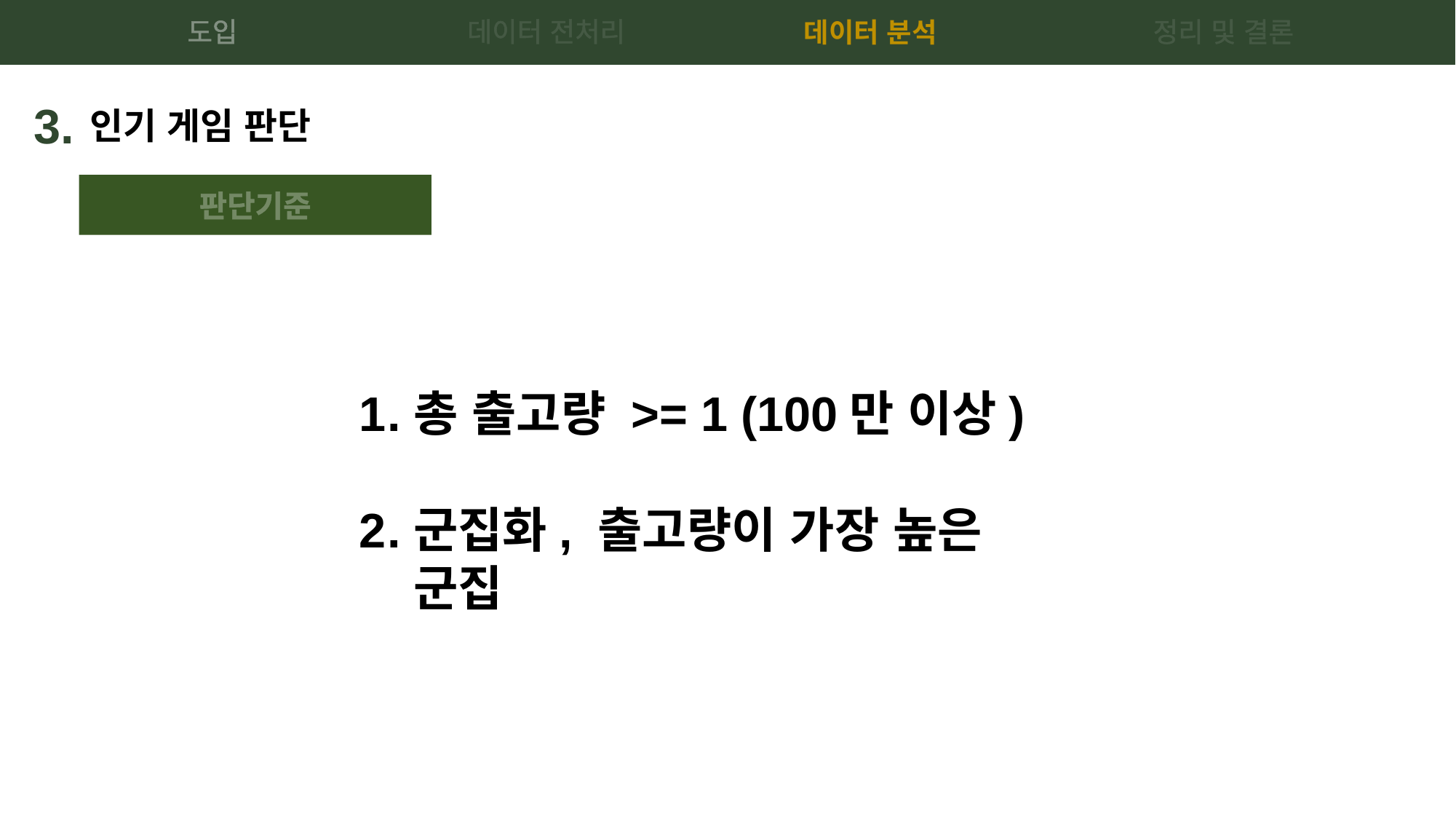

데이터 전처리
도입
정리 및 결론
데이터 분석
3.
인기 게임 판단
판단기준
총 출고량 >= 1	(100만 이상)

군집화, 출고량이 가장 높은 군집